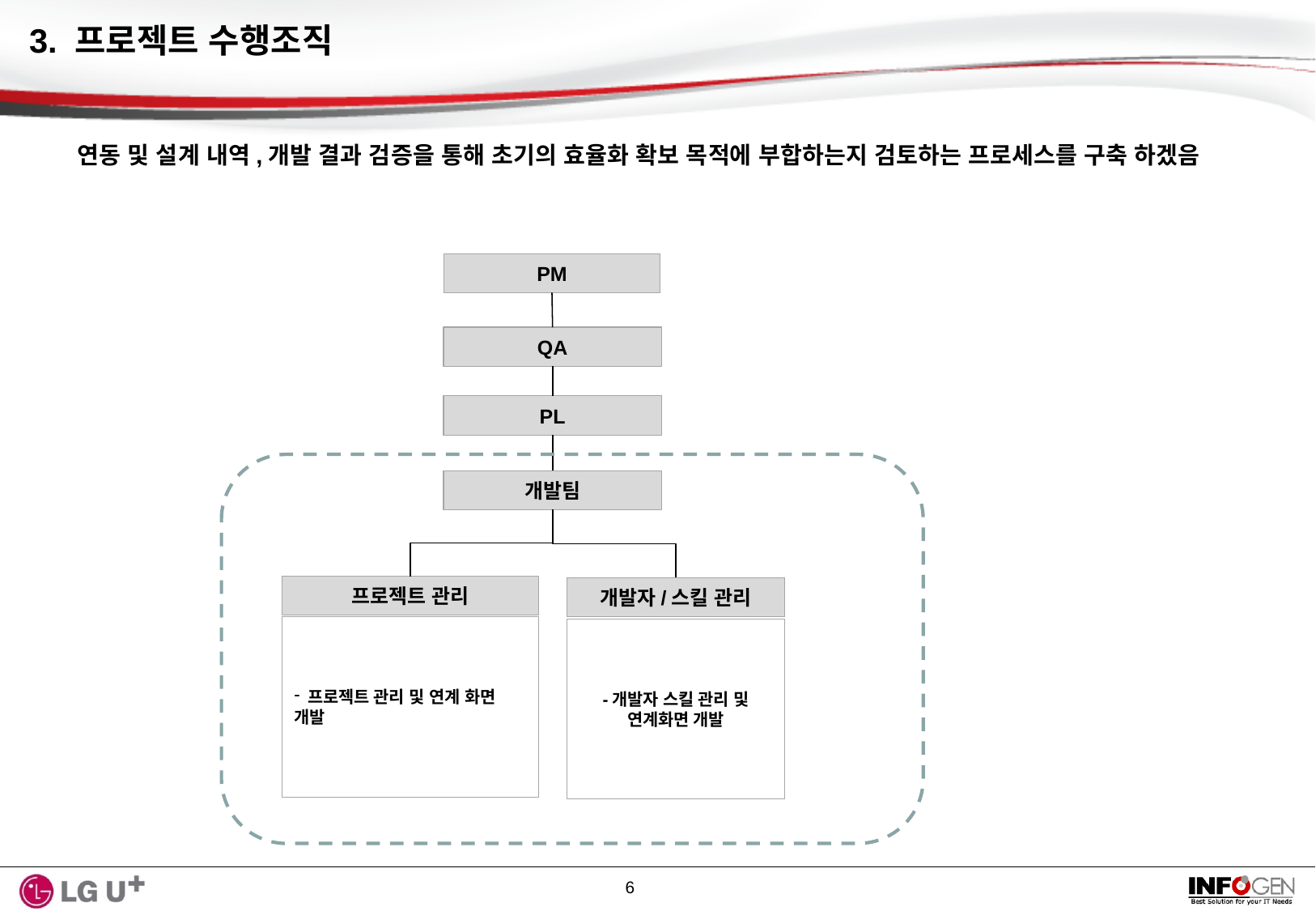

3. 프로젝트 수행조직
연동 및 설계 내역,개발 결과 검증을 통해 초기의 효율화 확보 목적에 부합하는지 검토하는 프로세스를 구축 하겠음
PM
QA
PL

개발팀
프로젝트 관리
개발자/스킬 관리
 프로젝트 관리 및 연계 화면 개발
-개발자 스킬 관리 및 연계화면 개발